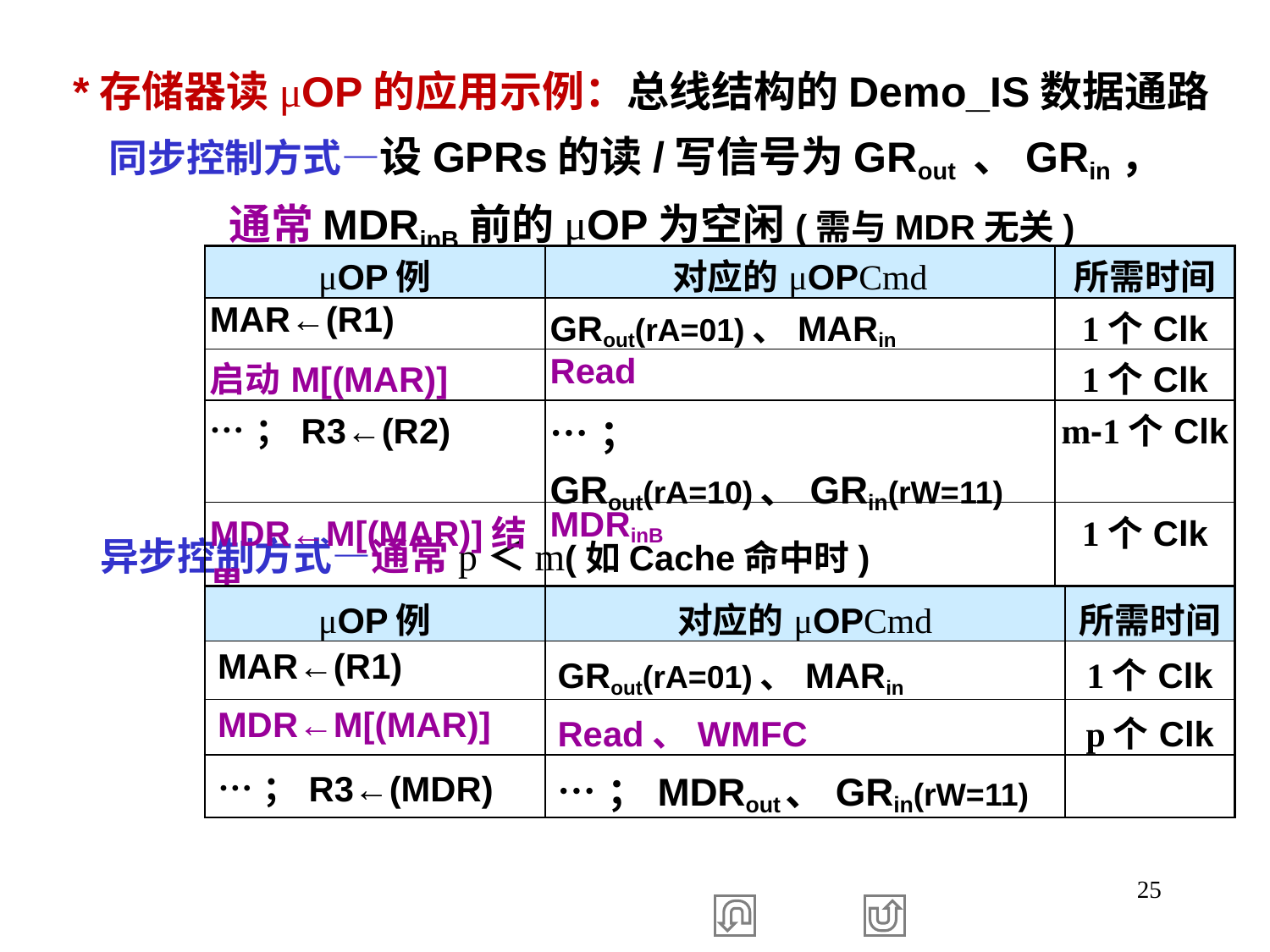

*存储器读μOP的应用示例：总线结构的Demo_IS数据通路
       同步控制方式—设GPRs的读/写信号为GRout 、GRin，
                   通常MDRinB前的μOP为空闲(需与MDR无关)
| μOP例 | 对应的μOPCmd | 所需时间 |
| --- | --- | --- |
| MAR←(R1) | GRout(rA=01)、MARin | 1个Clk |
| 启动M[(MAR)] | Read | 1个Clk |
| …；R3←(R2) | …；GRout(rA=10)、GRin(rW=11) | m-1个Clk |
| MDR←M[(MAR)]结果 | MDRinB | 1个Clk |
      异步控制方式—通常p＜m(如Cache命中时)
| μOP例 | 对应的μOPCmd | 所需时间 |
| --- | --- | --- |
| MAR←(R1) | GRout(rA=01)、MARin | 1个Clk |
| MDR←M[(MAR)] | Read、WMFC | p个Clk |
| …；R3←(MDR) | …；MDRout、GRin(rW=11) |  |
25